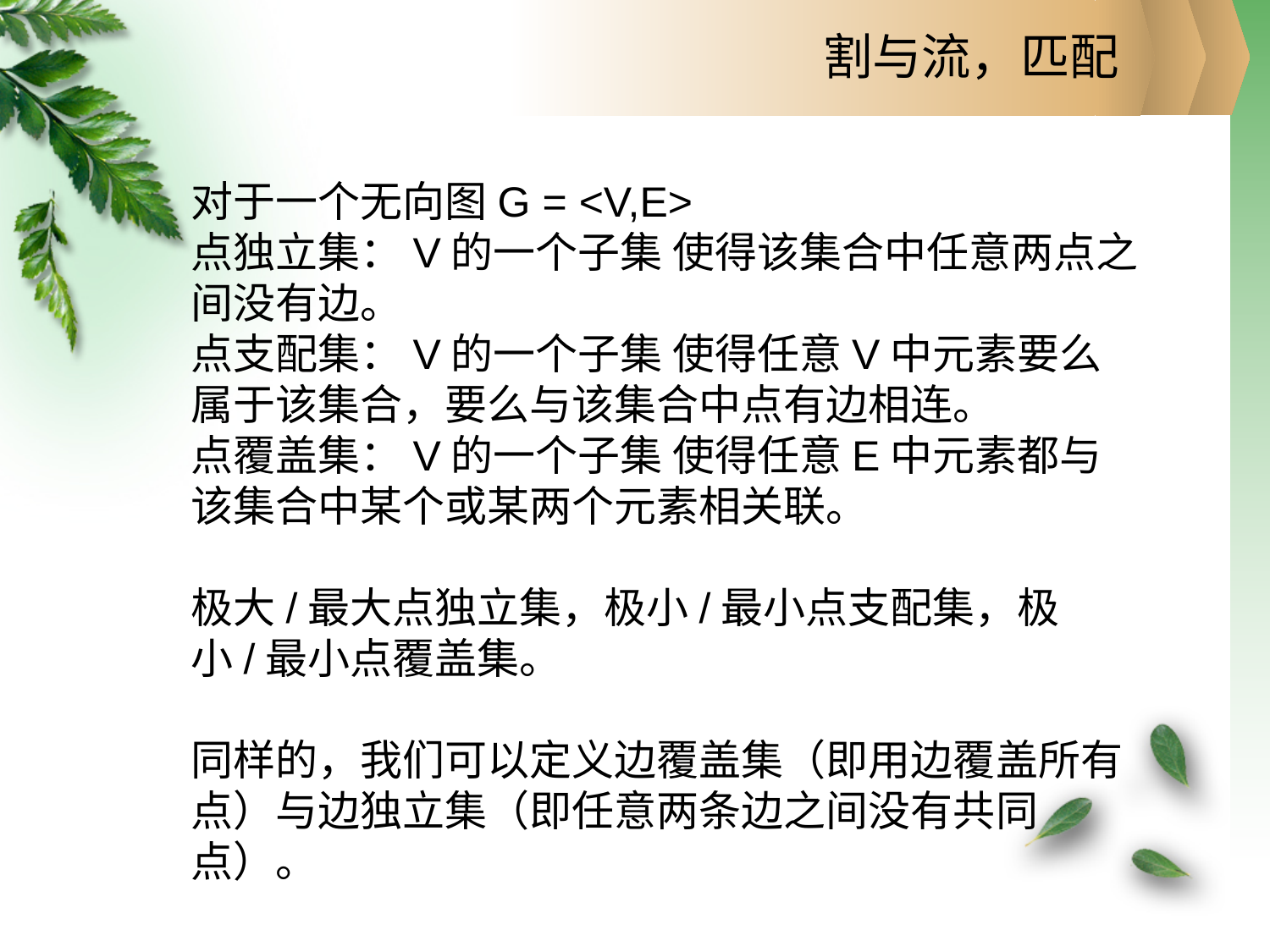

割与流，匹配
对于一个无向图G = <V,E>
点独立集：V的一个子集 使得该集合中任意两点之间没有边。
点支配集：V的一个子集 使得任意V中元素要么属于该集合，要么与该集合中点有边相连。
点覆盖集：V的一个子集 使得任意E中元素都与该集合中某个或某两个元素相关联。

极大/最大点独立集，极小/最小点支配集，极小/最小点覆盖集。

同样的，我们可以定义边覆盖集（即用边覆盖所有点）与边独立集（即任意两条边之间没有共同点）。